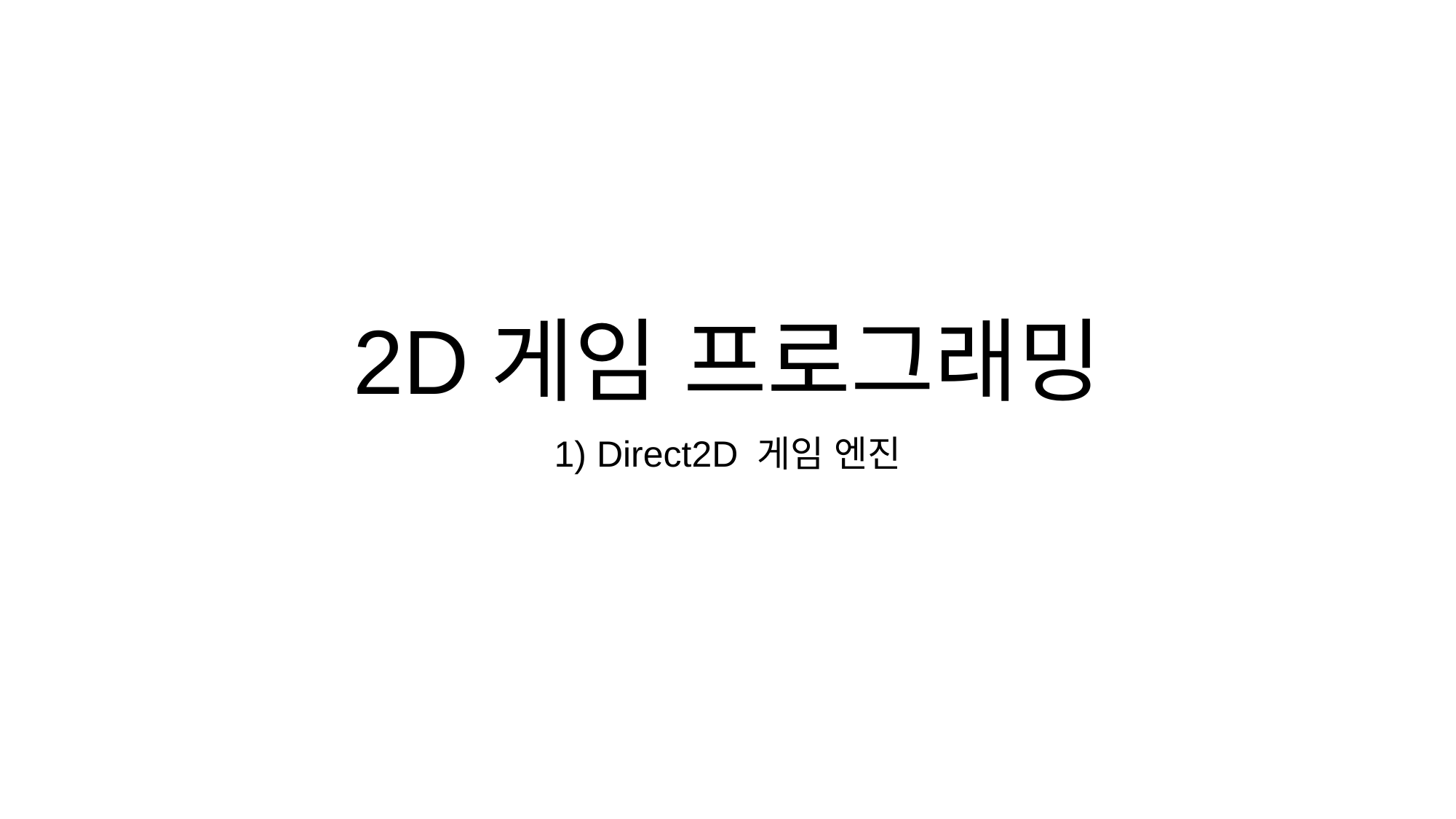

# 2D게임 프로그래밍
1) Direct2D 게임 엔진